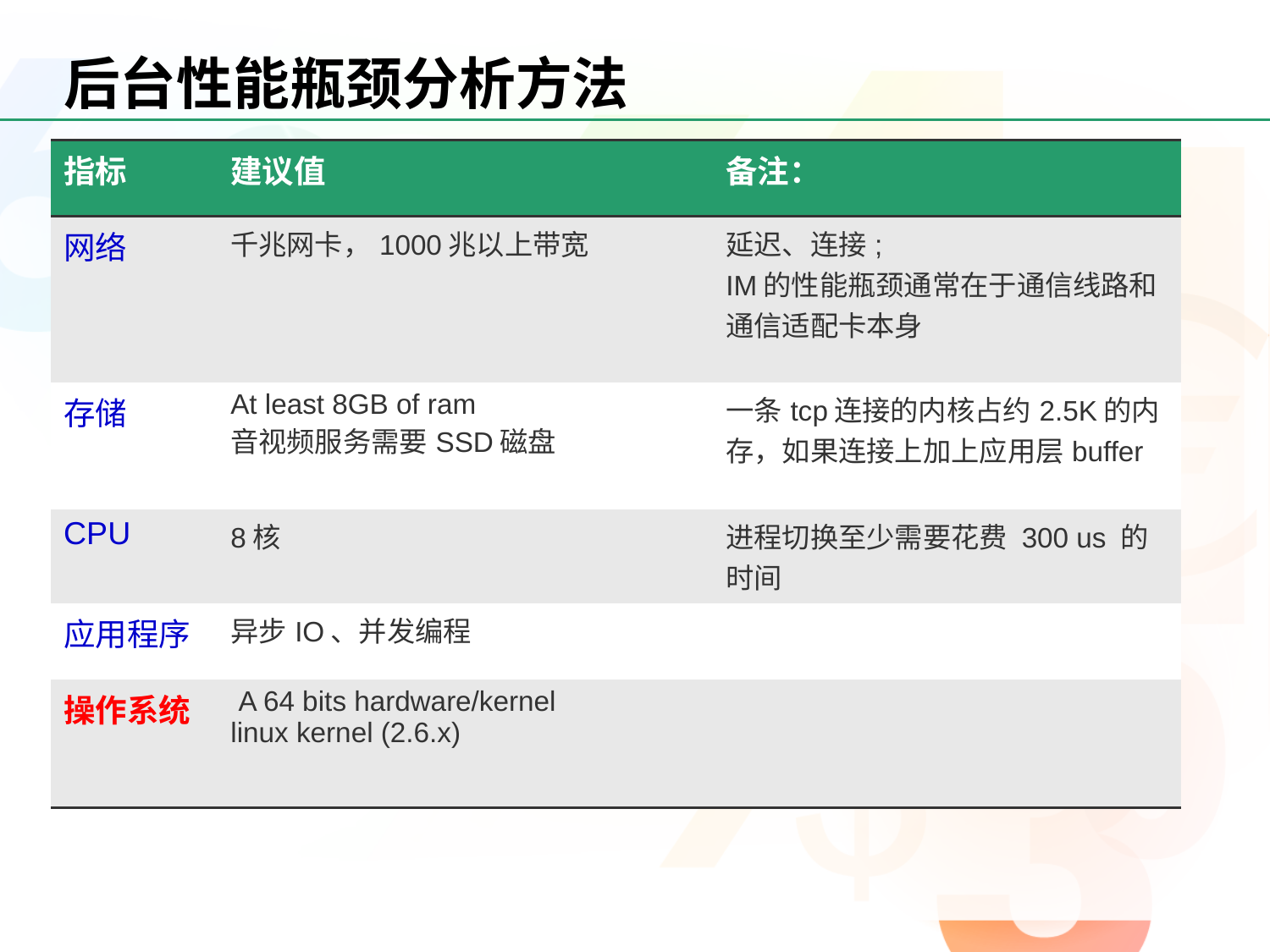

# 后台性能瓶颈分析方法
| 指标 | 建议值 | 备注： |
| --- | --- | --- |
| 网络 | 千兆网卡，1000兆以上带宽 | 延迟、连接; IM的性能瓶颈通常在于通信线路和通信适配卡本身 |
| 存储 | At least 8GB of ram 音视频服务需要SSD磁盘 | 一条tcp连接的内核占约2.5K的内存，如果连接上加上应用层buffer |
| CPU | 8核 | 进程切换至少需要花费 300 us 的时间 |
| 应用程序 | 异步IO、并发编程 |  |
| 操作系统 | A 64 bits hardware/kernel linux kernel (2.6.x) |  |